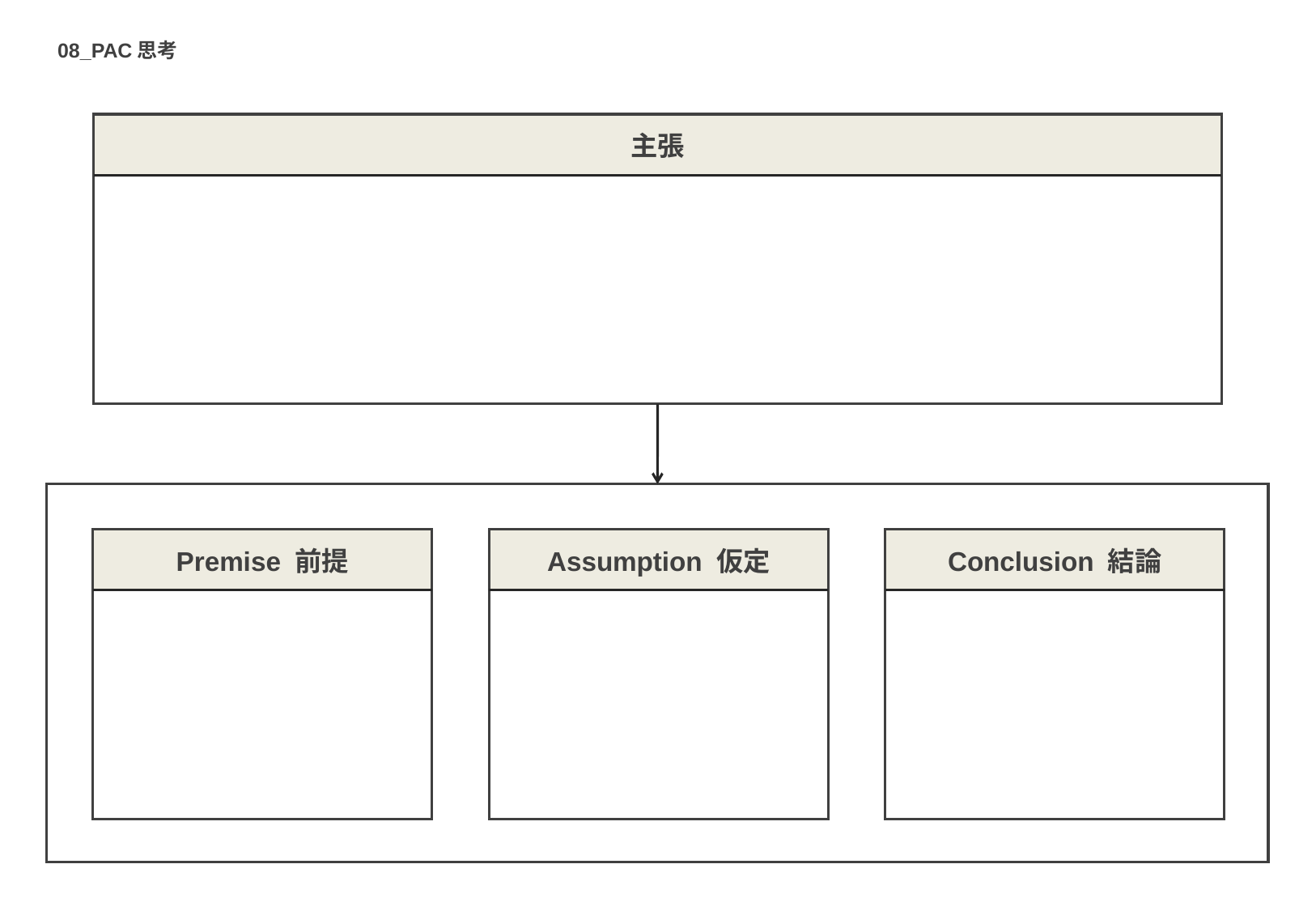

08_PAC思考

主張

Premise 前提

Assumption 仮定

Conclusion 結論